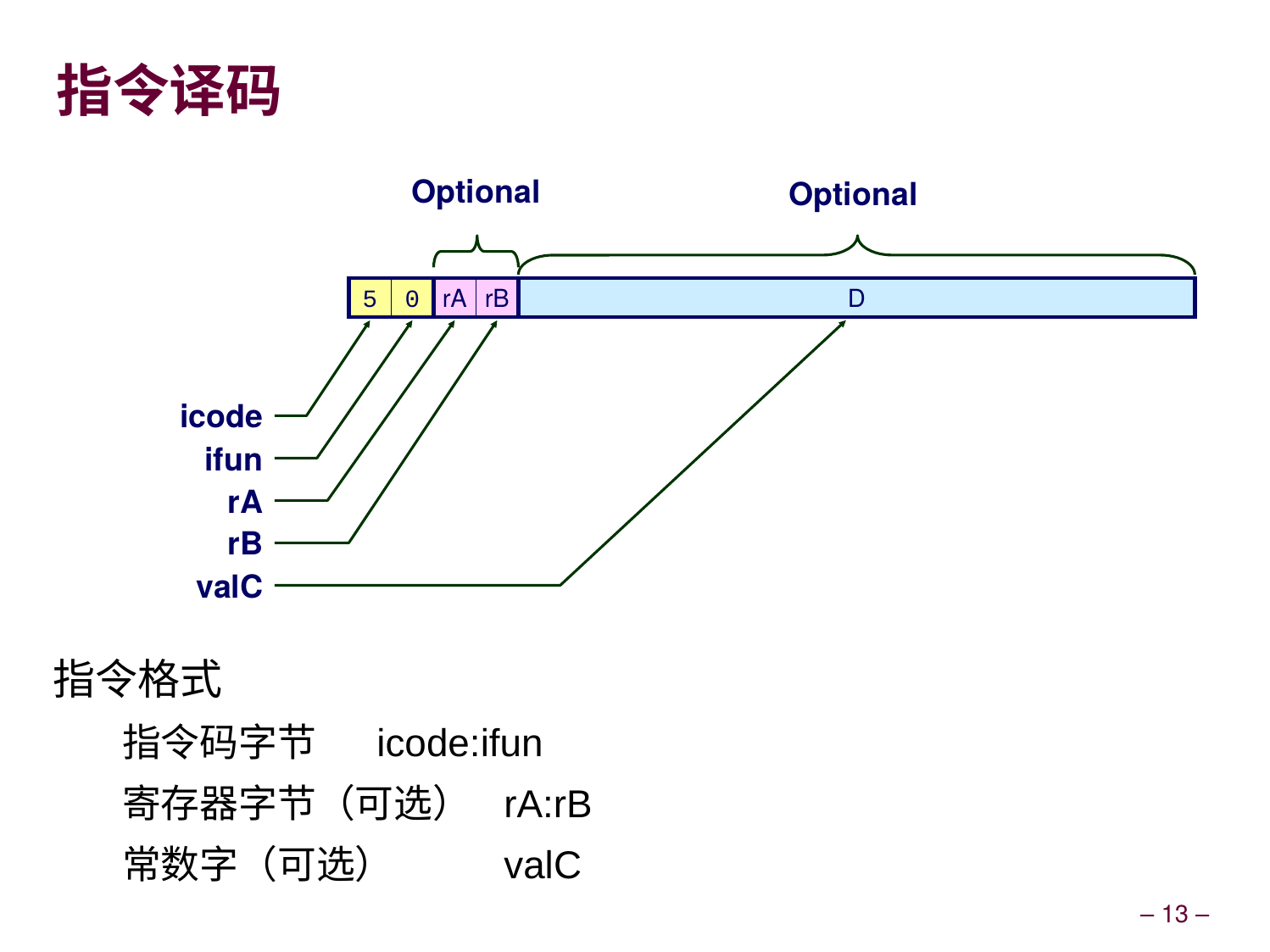

# 指令译码
Optional
Optional

5

0
rA

rB
D

icode
ifun
rA
rB
valC
指令格式
指令码字节	icode:ifun
寄存器字节（可选）	rA:rB
常数字（可选）	valC